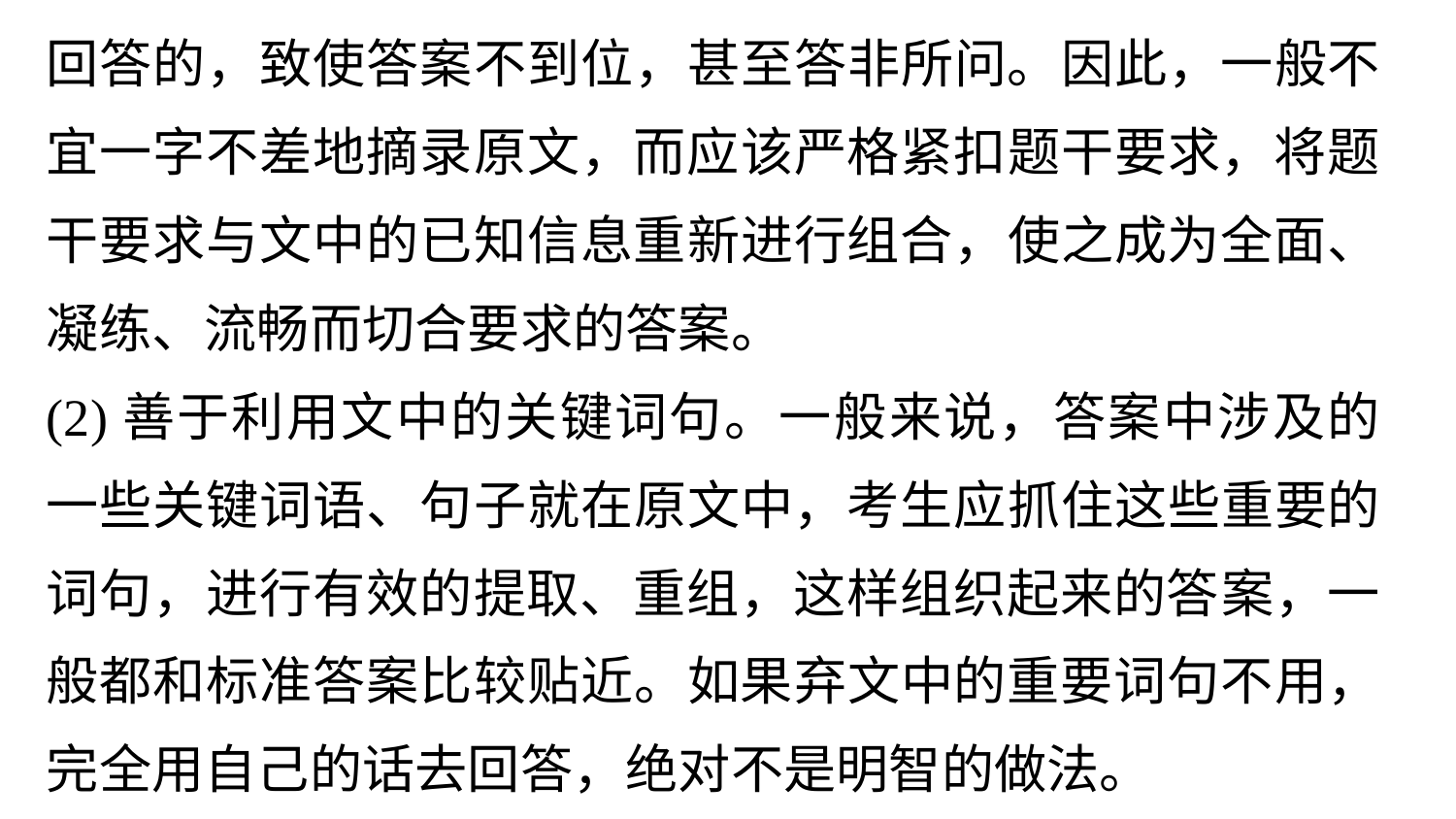

回答的，致使答案不到位，甚至答非所问。因此，一般不宜一字不差地摘录原文，而应该严格紧扣题干要求，将题干要求与文中的已知信息重新进行组合，使之成为全面、凝练、流畅而切合要求的答案。
(2)善于利用文中的关键词句。一般来说，答案中涉及的一些关键词语、句子就在原文中，考生应抓住这些重要的词句，进行有效的提取、重组，这样组织起来的答案，一般都和标准答案比较贴近。如果弃文中的重要词句不用，完全用自己的话去回答，绝对不是明智的做法。